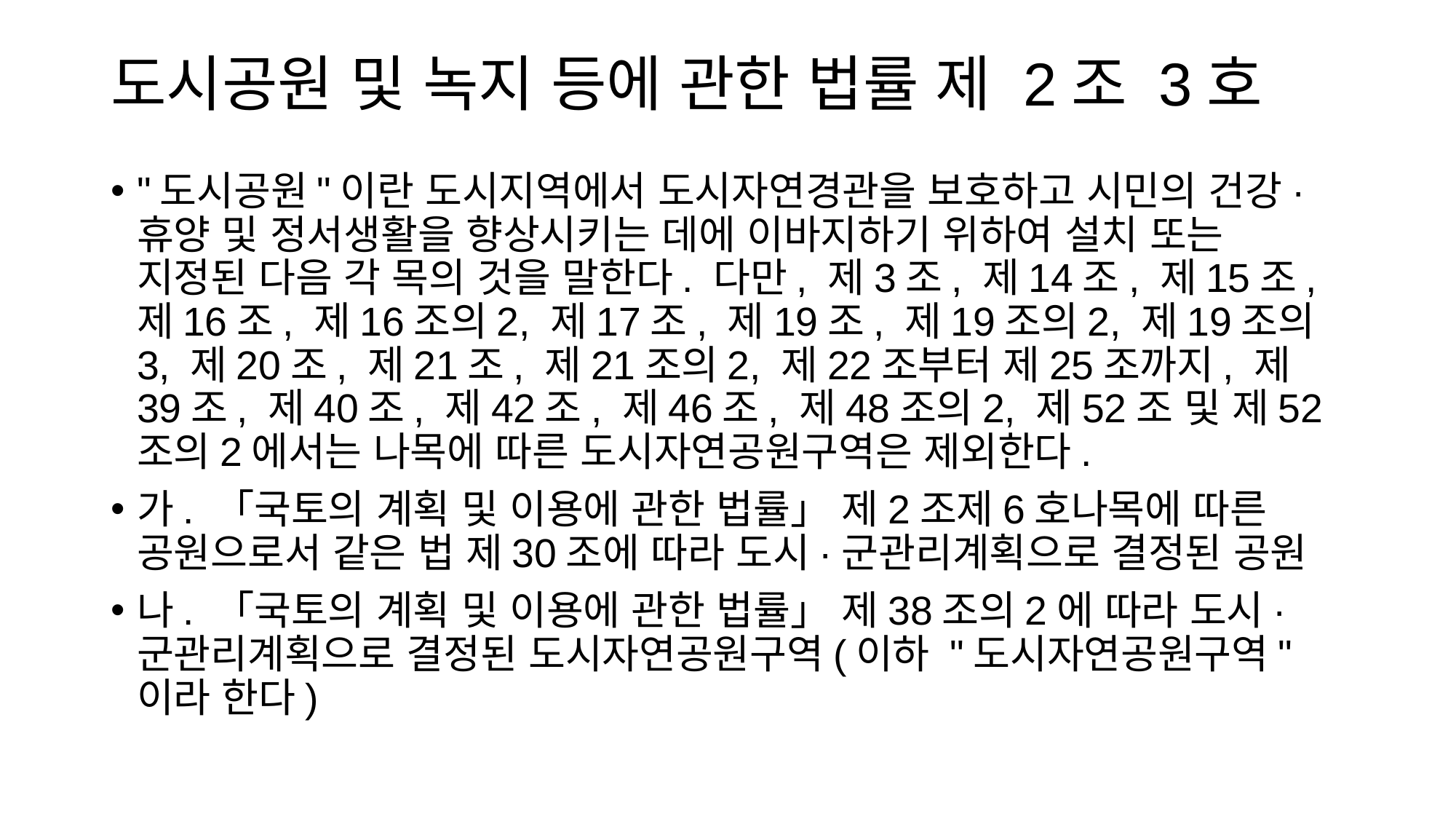

# 도시공원 및 녹지 등에 관한 법률 제 2조 3호
"도시공원"이란 도시지역에서 도시자연경관을 보호하고 시민의 건강·휴양 및 정서생활을 향상시키는 데에 이바지하기 위하여 설치 또는 지정된 다음 각 목의 것을 말한다. 다만, 제3조, 제14조, 제15조, 제16조, 제16조의2, 제17조, 제19조, 제19조의2, 제19조의3, 제20조, 제21조, 제21조의2, 제22조부터 제25조까지, 제39조, 제40조, 제42조, 제46조, 제48조의2, 제52조 및 제52조의2에서는 나목에 따른 도시자연공원구역은 제외한다.
가. 「국토의 계획 및 이용에 관한 법률」 제2조제6호나목에 따른 공원으로서 같은 법 제30조에 따라 도시·군관리계획으로 결정된 공원
나. 「국토의 계획 및 이용에 관한 법률」 제38조의2에 따라 도시·군관리계획으로 결정된 도시자연공원구역(이하 "도시자연공원구역"이라 한다)